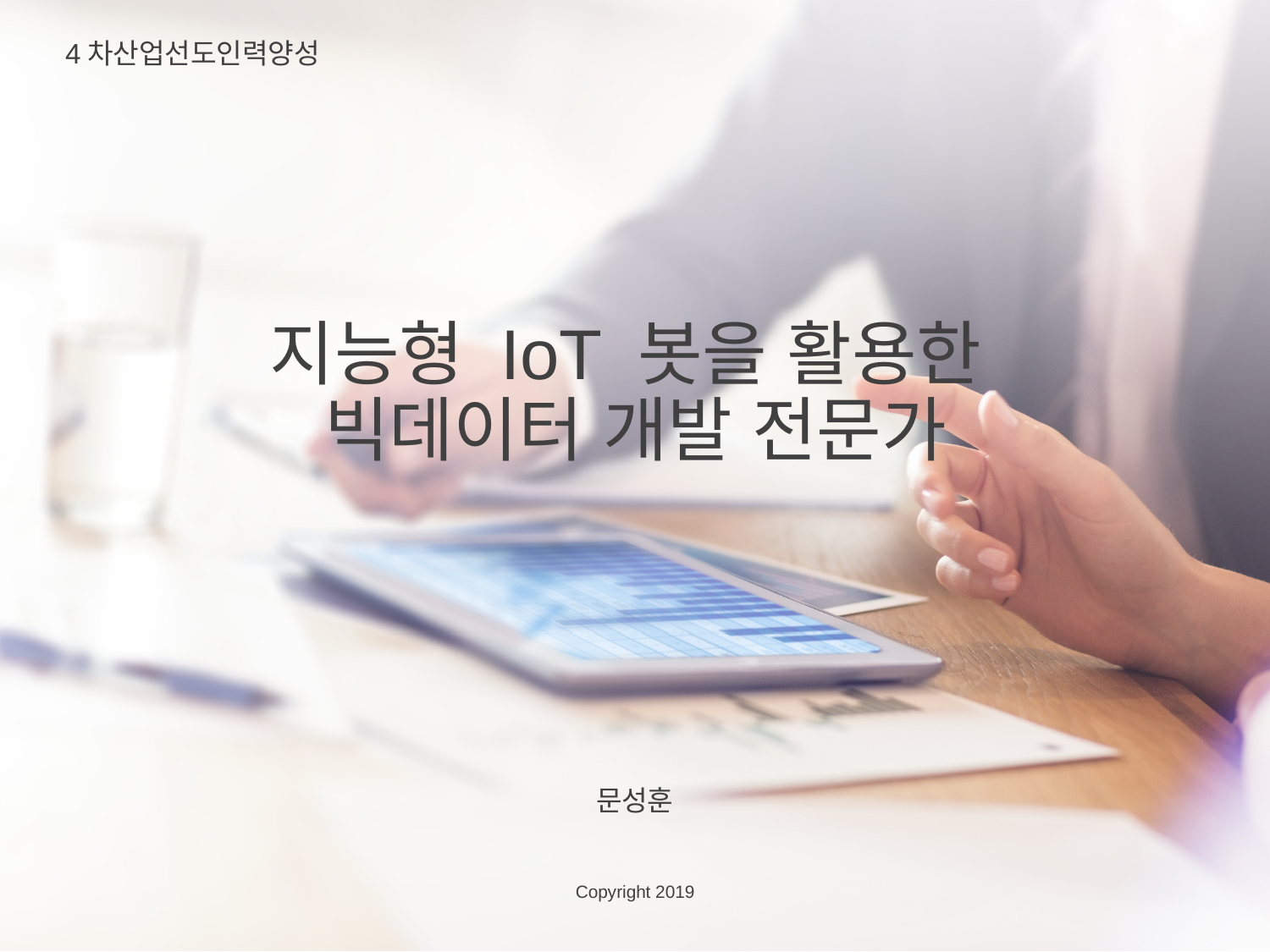

4차산업선도인력양성
# 지능형 IoT 봇을 활용한 빅데이터 개발 전문가

문성훈
Copyright 2019